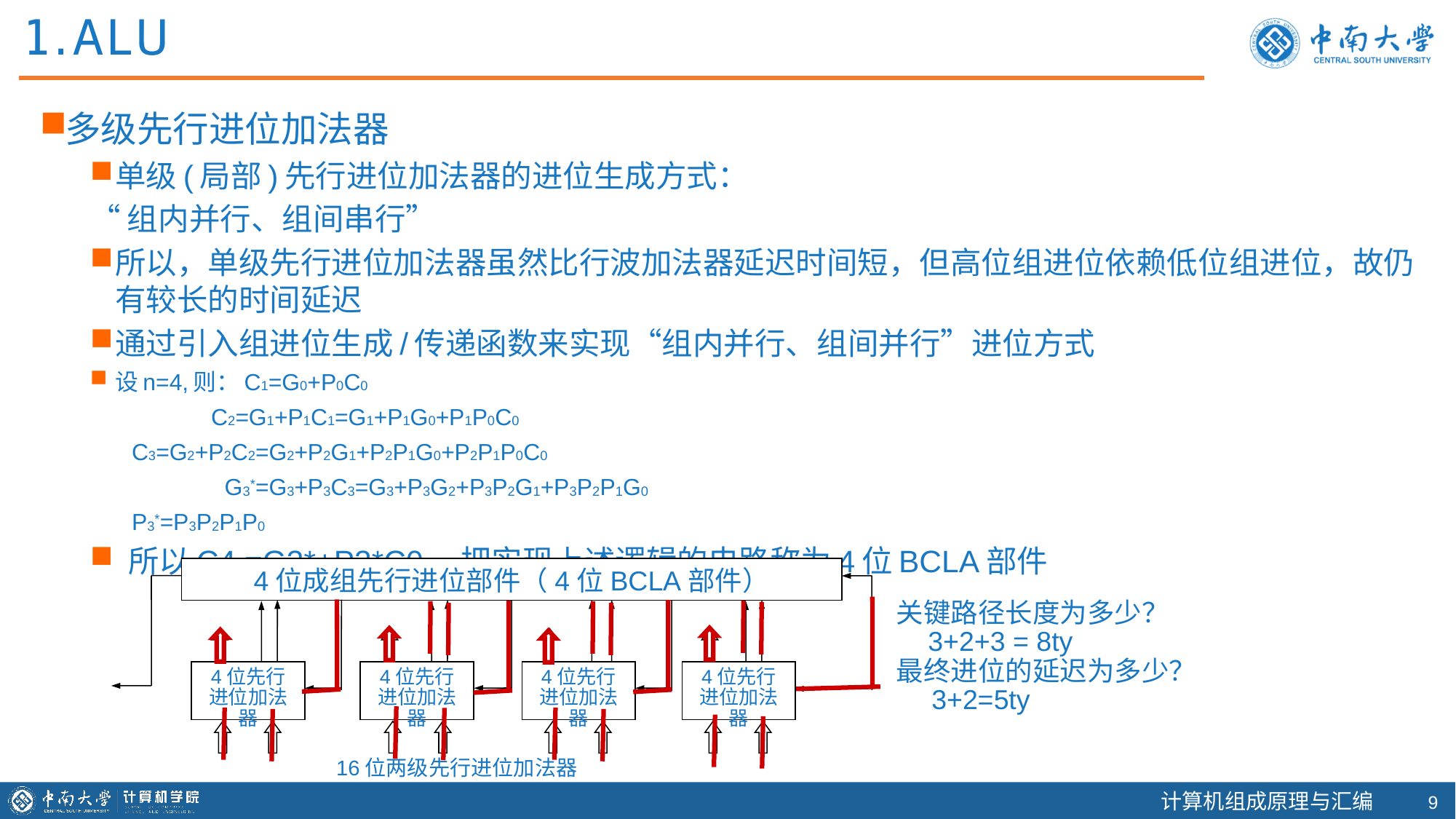

1.ALU
多级先行进位加法器
单级(局部)先行进位加法器的进位生成方式：
“组内并行、组间串行”
所以，单级先行进位加法器虽然比行波加法器延迟时间短，但高位组进位依赖低位组进位，故仍有较长的时间延迟
通过引入组进位生成/传递函数来实现“组内并行、组间并行”进位方式
设n=4,则：C1=G0+P0C0
　　　　 　         C2=G1+P1C1=G1+P1G0+P1P0C0
                        C3=G2+P2C2=G2+P2G1+P2P1G0+P2P1P0C0
                             G3*=G3+P3C3=G3+P3G2+P3P2G1+P3P2P1G0
                        P3*=P3P2P1P0
 所以C4 =G3*+P3*C0。把实现上述逻辑的电路称为4位BCLA部件
4位成组先行进位部件（4位BCLA部件）

4位先行进位加法器
4位先行进位加法器
4位先行进位加法器
4位先行进位加法器

16位两级先行进位加法器
关键路径长度为多少？

最终进位的延迟为多少？

3+2+3 = 8ty

3+2=5ty

9